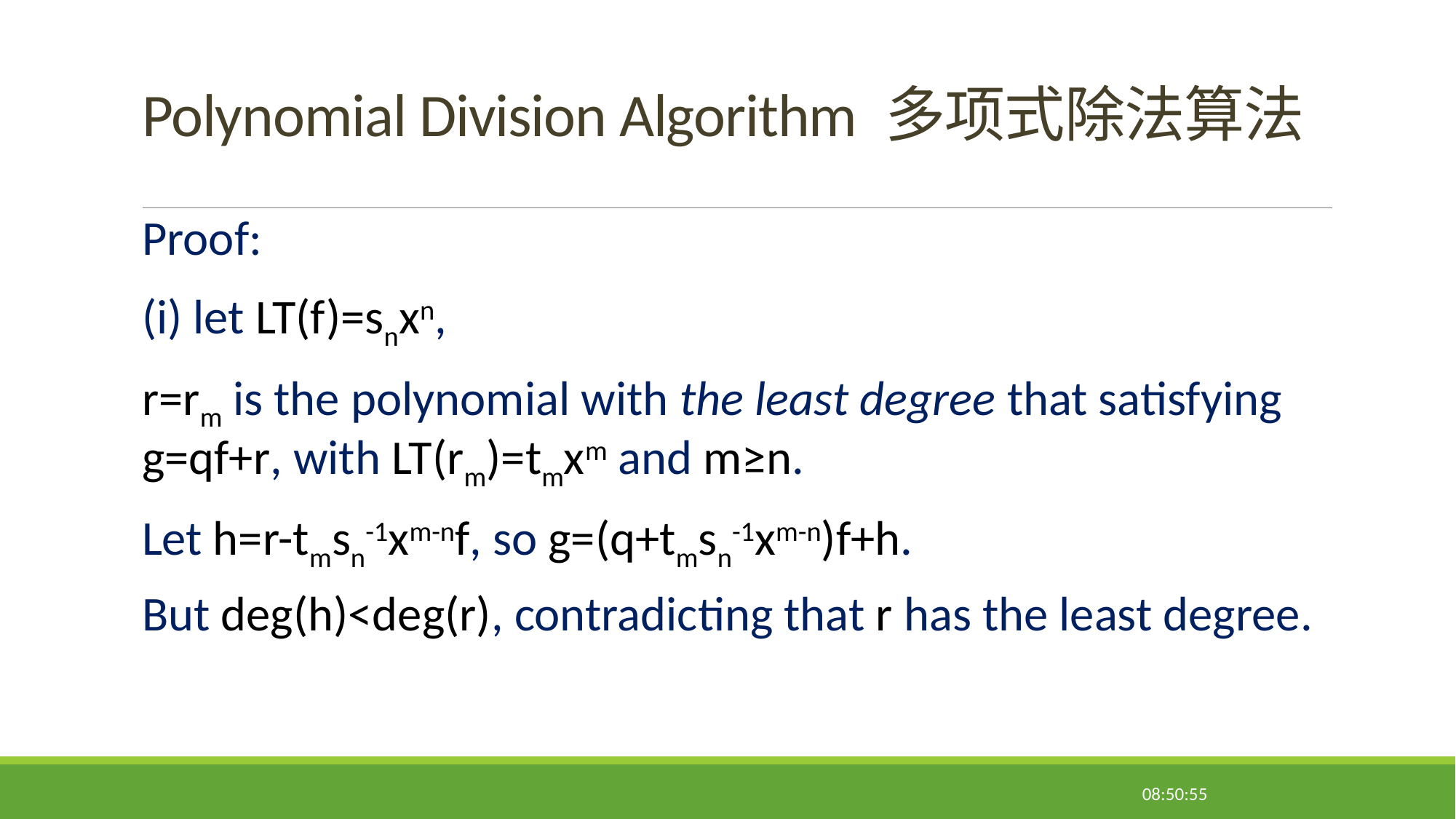

# Polynomial Division Algorithm 多项式除法算法
Proof:
(i) let LT(f)=snxn,
r=rm is the polynomial with the least degree that satisfying g=qf+r, with LT(rm)=tmxm and m≥n.
Let h=r-tmsn-1xm-nf, so g=(q+tmsn-1xm-n)f+h.
But deg(h)<deg(r), contradicting that r has the least degree.
08:50:55